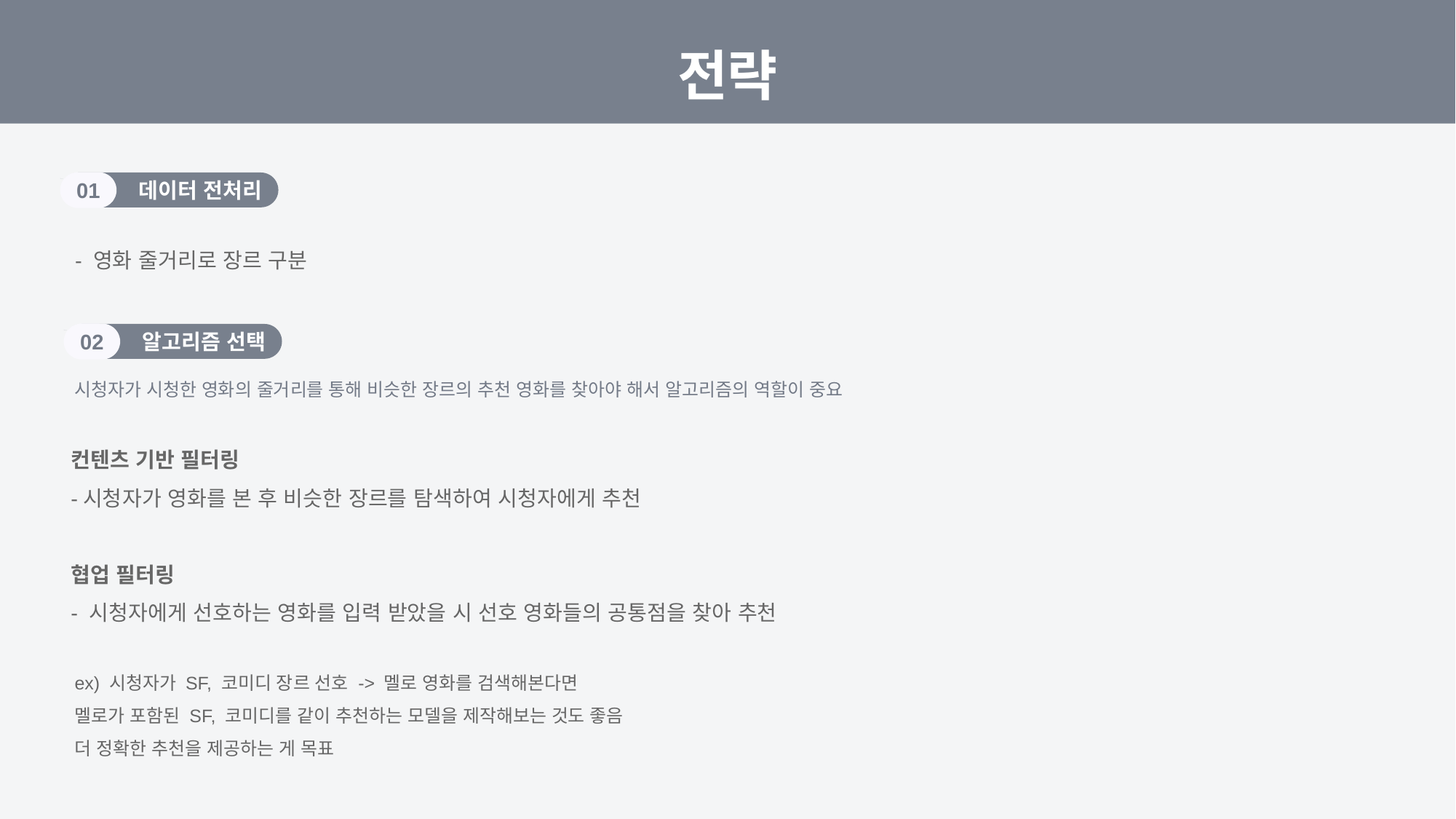

전략
01
데이터 전처리
- 영화 줄거리로 장르 구분
02
알고리즘 선택
시청자가 시청한 영화의 줄거리를 통해 비슷한 장르의 추천 영화를 찾아야 해서 알고리즘의 역할이 중요
컨텐츠 기반 필터링
-시청자가 영화를 본 후 비슷한 장르를 탐색하여 시청자에게 추천

협업 필터링
- 시청자에게 선호하는 영화를 입력 받았을 시 선호 영화들의 공통점을 찾아 추천
ex) 시청자가 SF, 코미디 장르 선호 -> 멜로 영화를 검색해본다면
멜로가 포함된 SF, 코미디를 같이 추천하는 모델을 제작해보는 것도 좋음
더 정확한 추천을 제공하는 게 목표